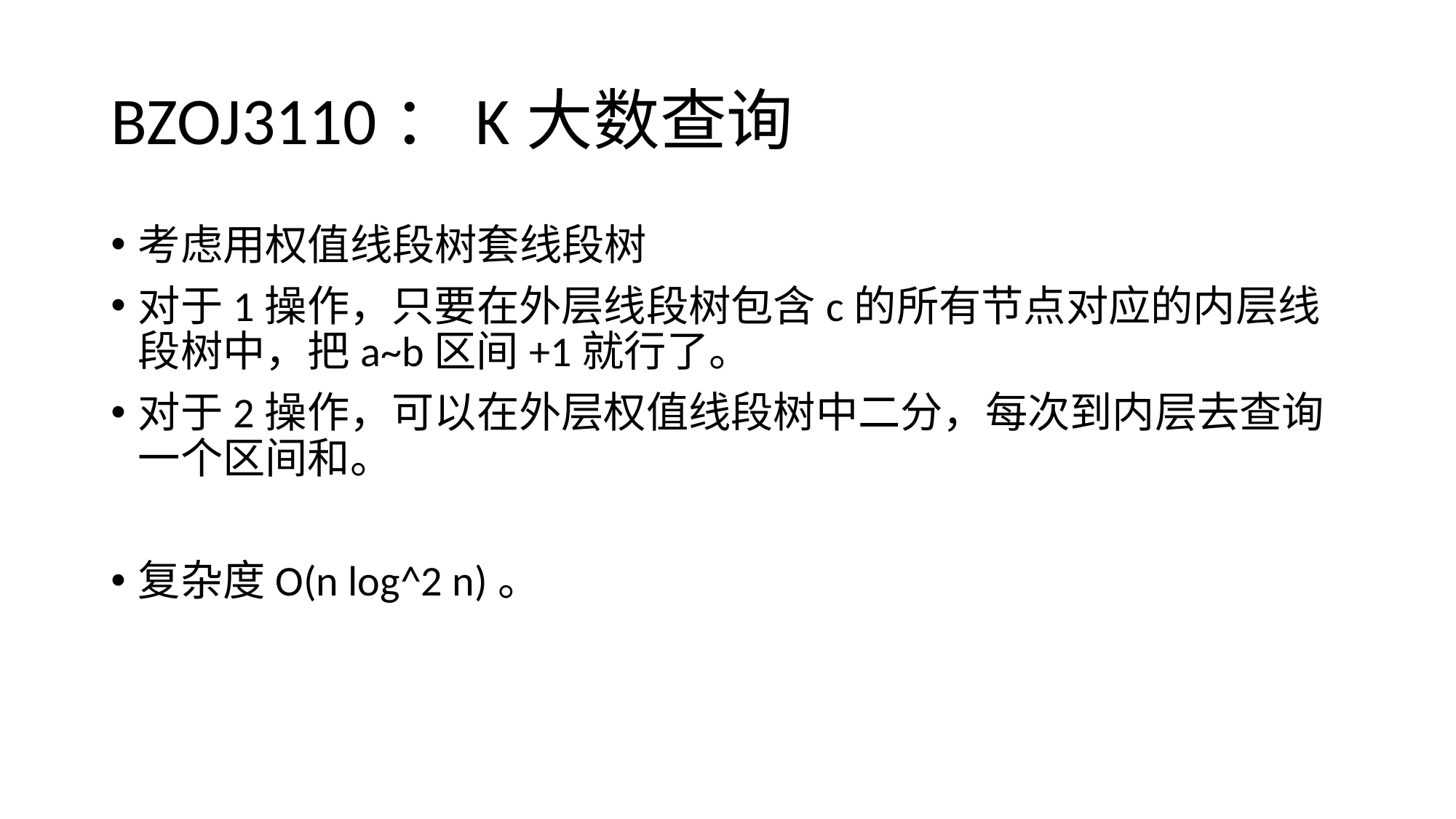

# BZOJ3110：K大数查询
考虑用权值线段树套线段树
对于1操作，只要在外层线段树包含c的所有节点对应的内层线段树中，把a~b区间+1就行了。
对于2操作，可以在外层权值线段树中二分，每次到内层去查询一个区间和。

复杂度O(n log^2 n)。